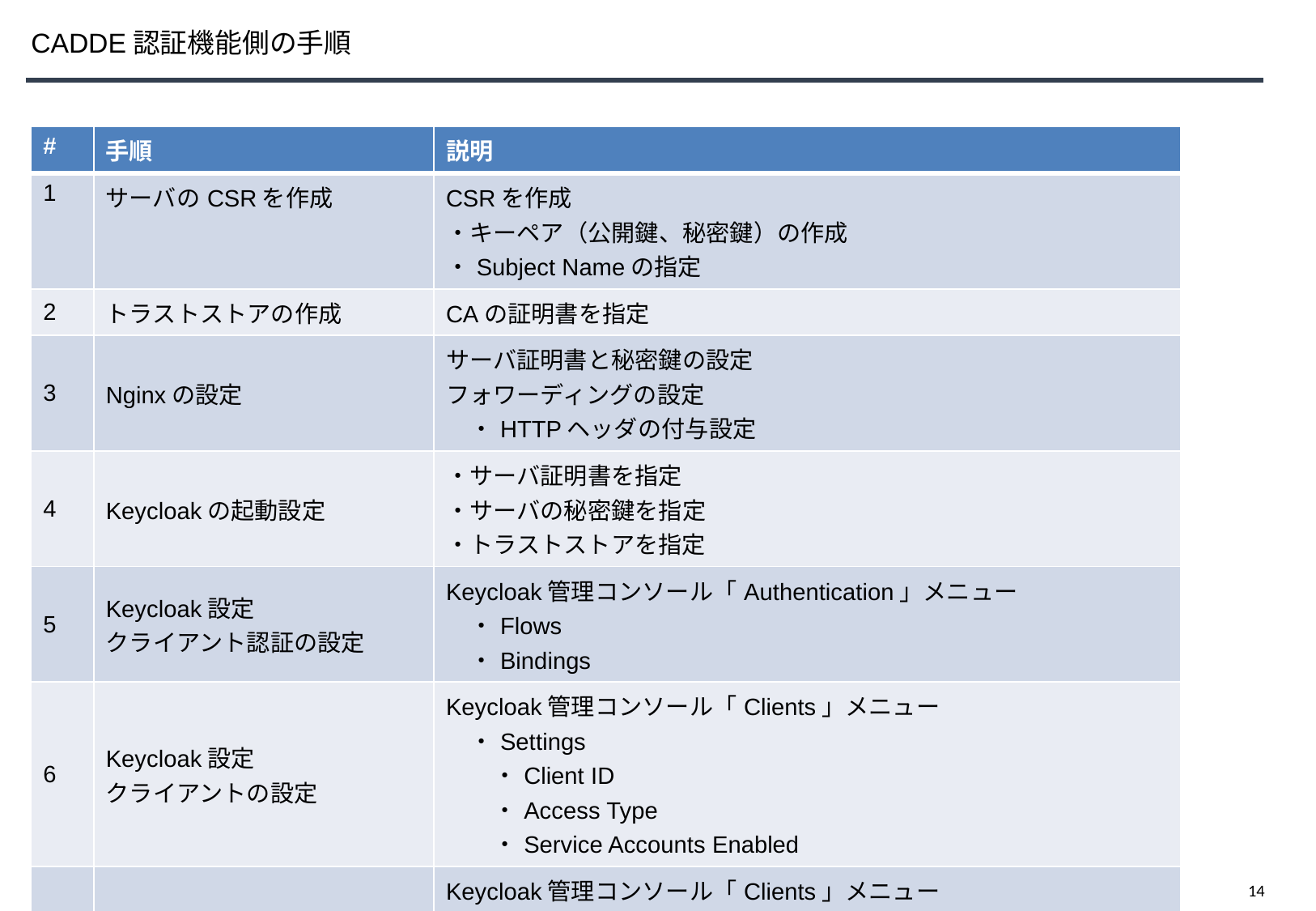

# CADDE認証機能側の手順
| # | 手順 | 説明 |
| --- | --- | --- |
| 1 | サーバのCSRを作成 | CSRを作成 ・キーペア（公開鍵、秘密鍵）の作成 ・Subject Nameの指定 |
| 2 | トラストストアの作成 | CAの証明書を指定 |
| 3 | Nginxの設定 | サーバ証明書と秘密鍵の設定 フォワーディングの設定 　・HTTPヘッダの付与設定 |
| 4 | Keycloakの起動設定 | ・サーバ証明書を指定 ・サーバの秘密鍵を指定 ・トラストストアを指定 |
| 5 | Keycloak設定 クライアント認証の設定 | Keycloak管理コンソール「Authentication」メニュー 　・Flows 　・Bindings |
| 6 | Keycloak設定 クライアントの設定 | Keycloak管理コンソール「Clients」メニュー 　・Settings 　　・Client ID 　　・Access Type 　　・Service Accounts Enabled |
| 7 | Keycloak設定 クライアントの認証器の設定 | Keycloak管理コンソール「Clients」メニュー 　・Credentials 　　・Client Authenticator 　　・Subject DN |